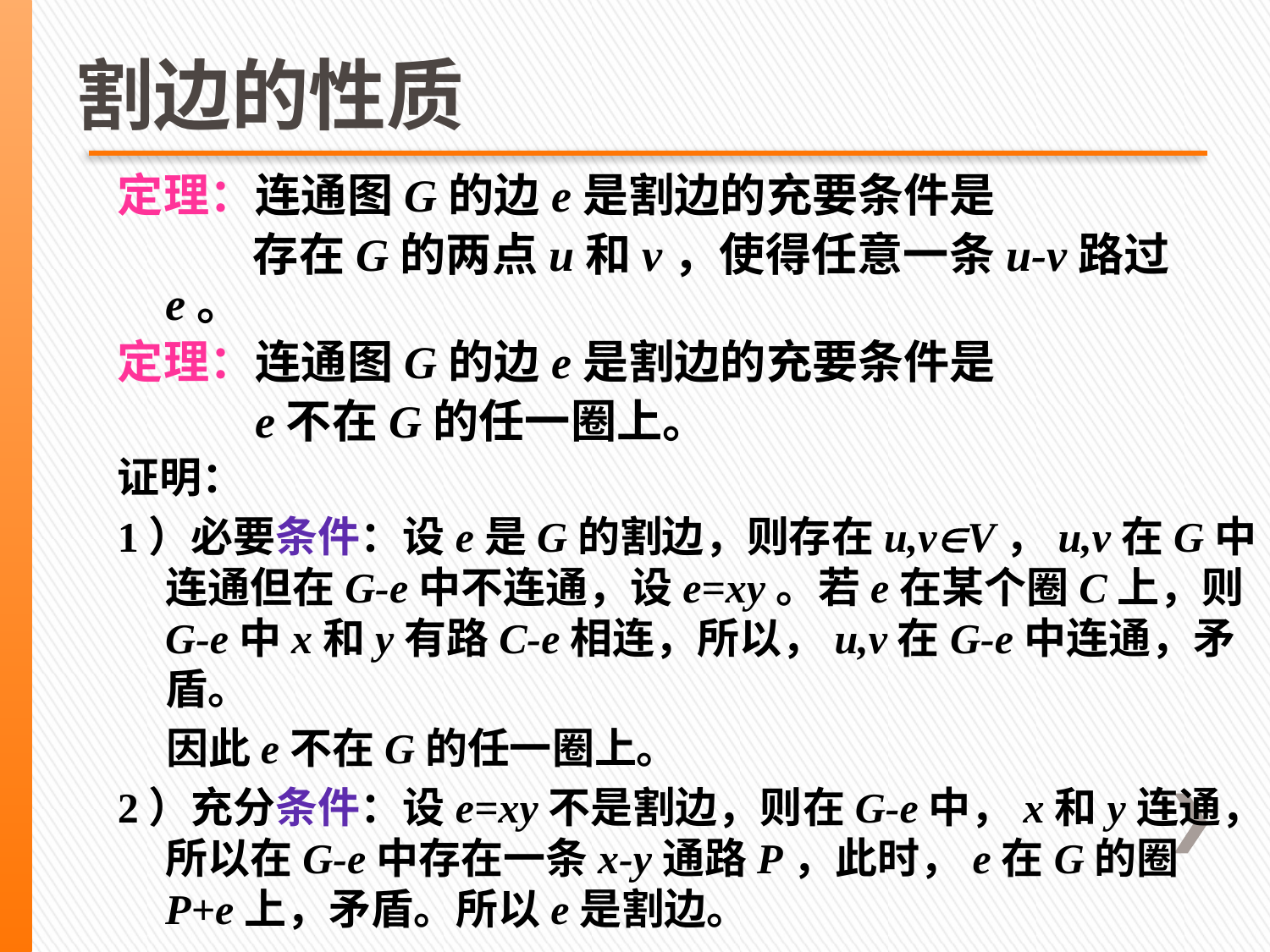

割边的性质
定理：连通图G的边e是割边的充要条件是
            存在G的两点u和v，使得任意一条u-v路过e。
定理：连通图G的边e是割边的充要条件是
            e不在G的任一圈上。
证明：
1）必要条件：设e是G的割边，则存在u,v∈V，u,v在G中连通但在G-e中不连通，设e=xy。若e在某个圈C上，则G-e中x和y有路C-e相连，所以，u,v在G-e中连通，矛盾。
    因此e不在G的任一圈上。
2）充分条件：设e=xy不是割边，则在G-e中，x和y连通，所以在G-e中存在一条x-y通路P，此时，e在G的圈P+e上，矛盾。所以e是割边。